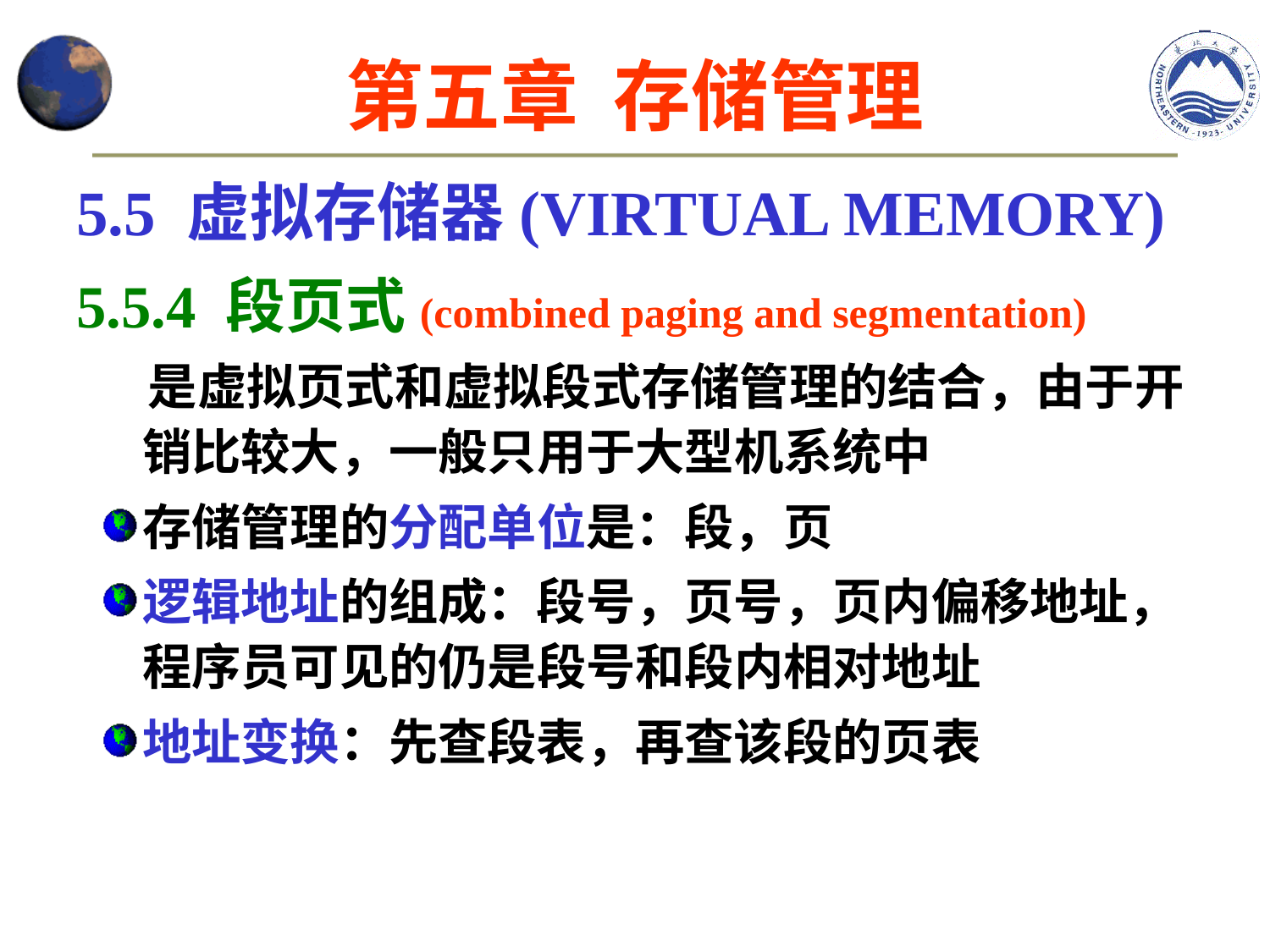

第五章  存储管理
5.5 虚拟存储器(VIRTUAL MEMORY)
5.5.4 段页式(combined paging and segmentation)
   是虚拟页式和虚拟段式存储管理的结合，由于开销比较大，一般只用于大型机系统中
存储管理的分配单位是：段，页
逻辑地址的组成：段号，页号，页内偏移地址，程序员可见的仍是段号和段内相对地址
地址变换：先查段表，再查该段的页表